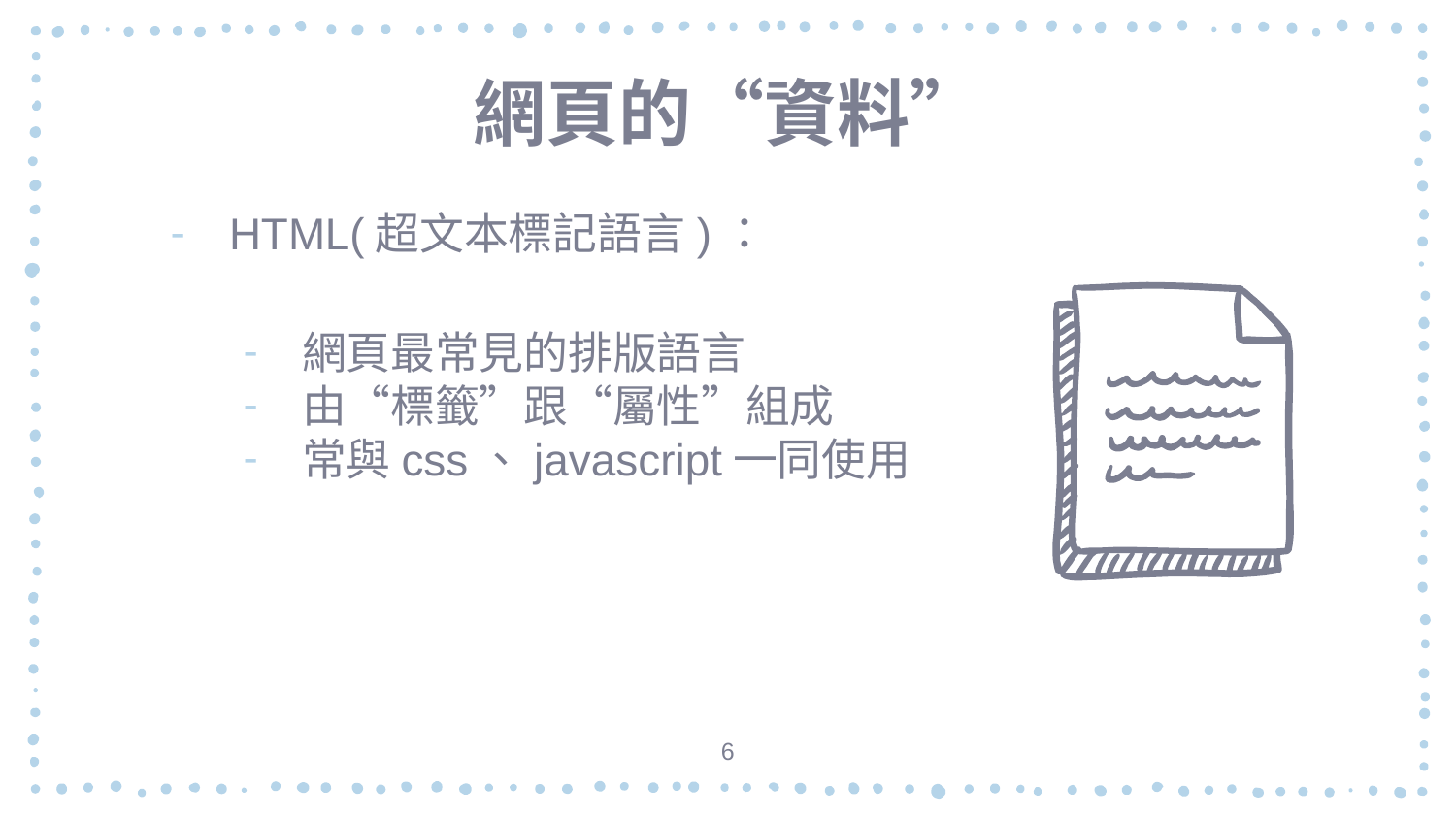

# 網頁的“資料”
HTML(超文本標記語言)：

網頁最常見的排版語言
由“標籤”跟“屬性”組成
常與css、javascript一同使用

6